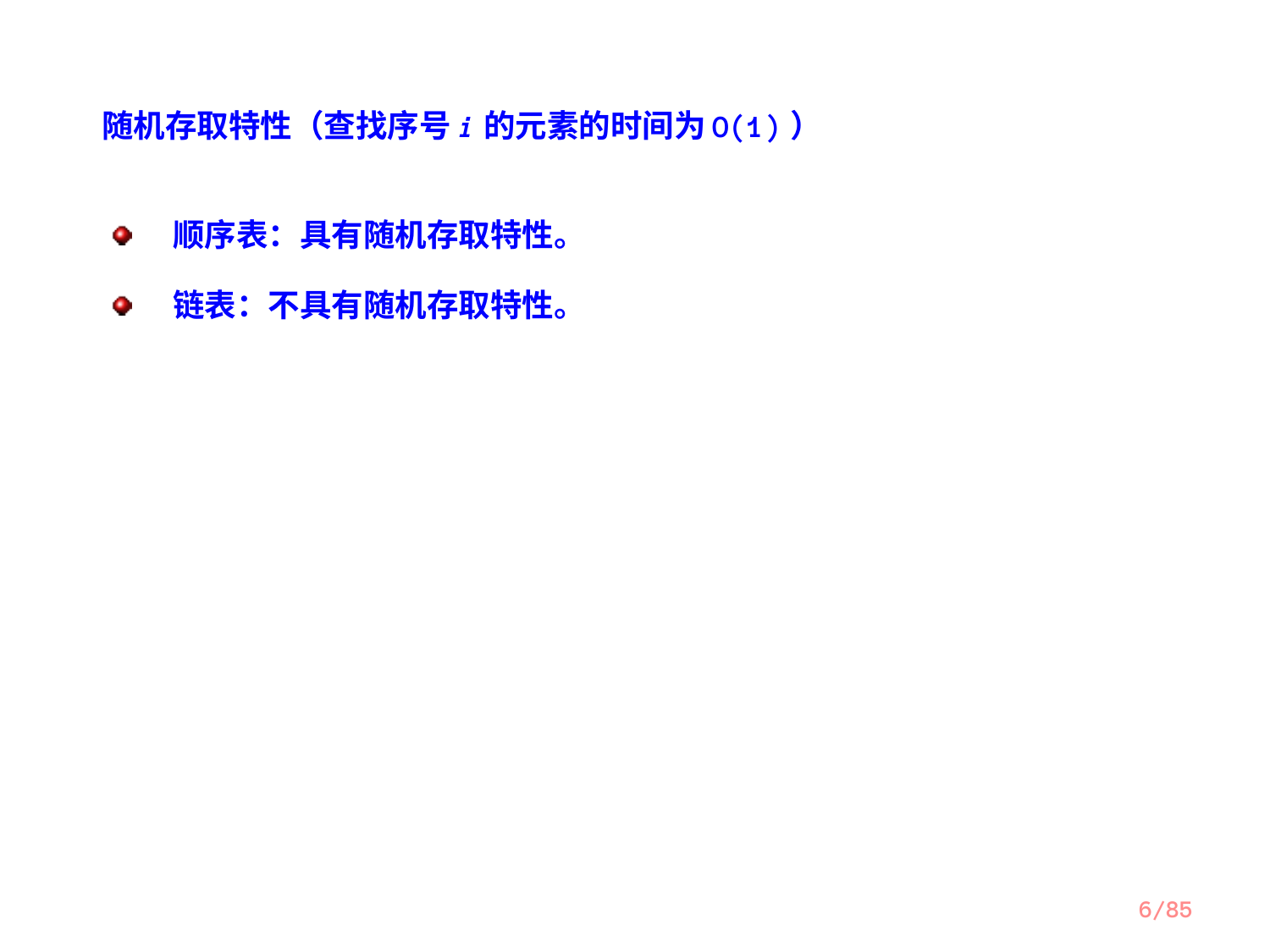

随机存取特性（查找序号i的元素的时间为O(1)）
顺序表：具有随机存取特性。
链表：不具有随机存取特性。
6/85